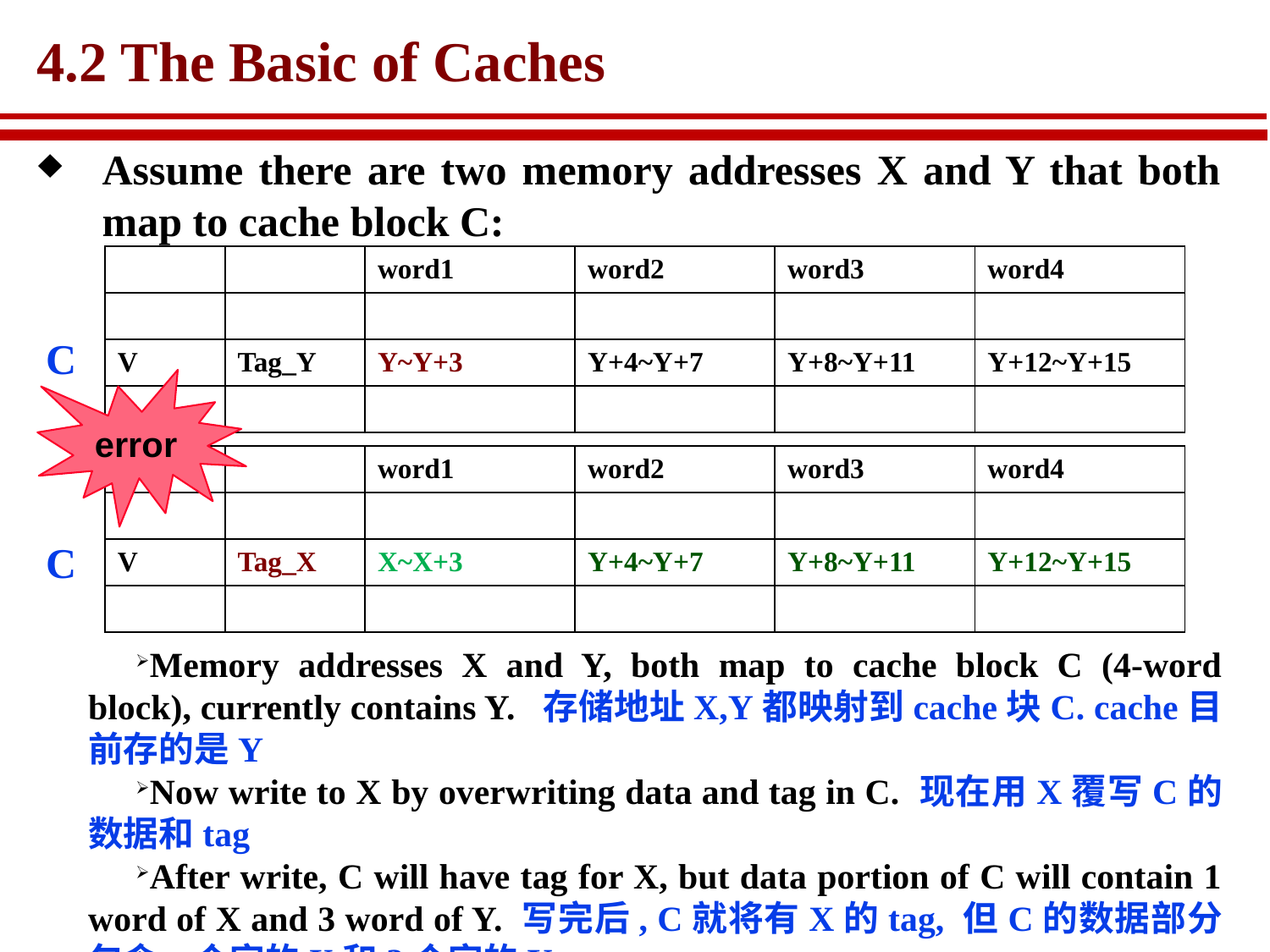

# 4.2 The Basic of Caches
Assume there are two memory addresses X and Y that both map to cache block C:

|  |  | word1 | word2 | word3 | word4 |
| --- | --- | --- | --- | --- | --- |
|  |  |  |  |  |  |
| V | Tag\_Y | Y~Y+3 | Y+4~Y+7 | Y+8~Y+11 | Y+12~Y+15 |
|  |  |  |  |  |  |
C
error
|  |  | word1 | word2 | word3 | word4 |
| --- | --- | --- | --- | --- | --- |
|  |  |  |  |  |  |
| V | Tag\_X | X~X+3 | Y+4~Y+7 | Y+8~Y+11 | Y+12~Y+15 |
|  |  |  |  |  |  |
C
Memory addresses X and Y, both map to cache block C (4-word block), currently contains Y.  存储地址X,Y都映射到cache块C. cache目前存的是Y
Now write to X by overwriting data and tag in C. 现在用X覆写C的数据和tag
After write, C will have tag for X, but data portion of C will contain 1 word of X and 3 word of Y. 写完后, C就将有X的tag, 但C的数据部分包含一个字的X和3个字的Y.